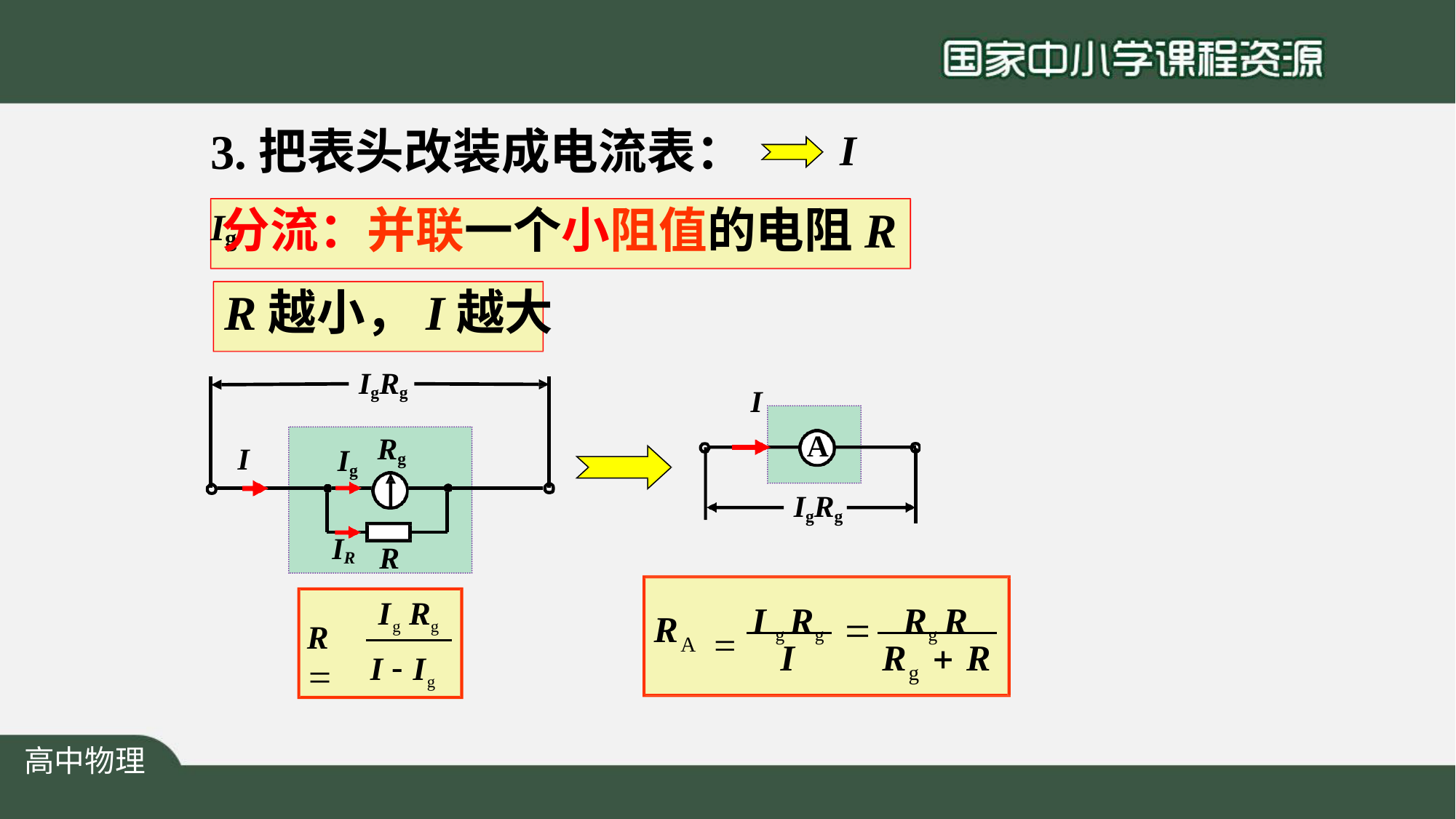

# 3.把表头改装成电流表：Ig
I

分流：并联一个小阻值的电阻R
R越小，I越大

IgRg

I

A

Rg

I
Ig

IgRg

IR

R

=	I g Rg	Rg R
Ig Rg  I − Ig

R
=
R =
A
I
R	+ R

g
高中物理